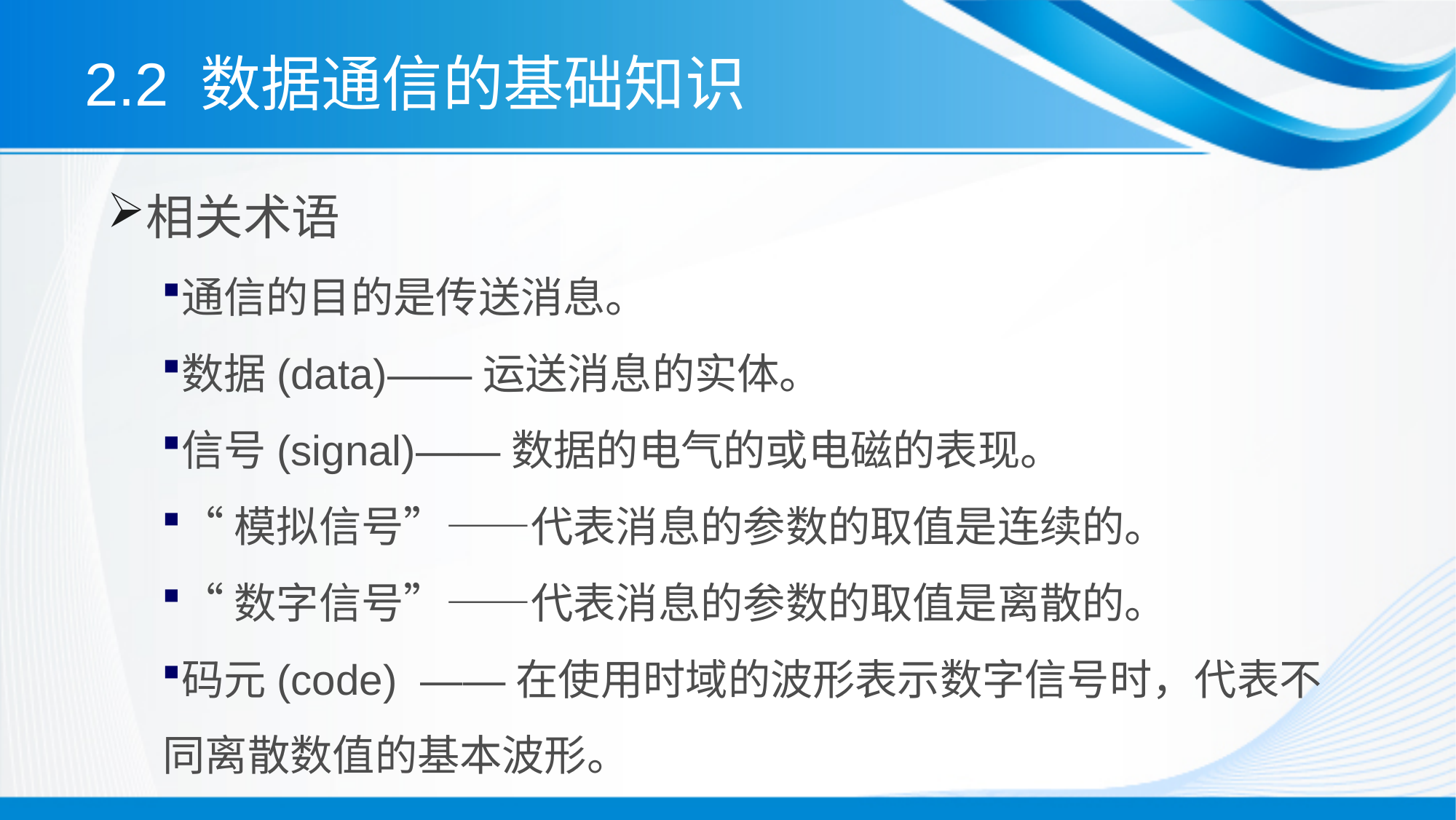

# 2.2 数据通信的基础知识
相关术语
通信的目的是传送消息。
数据(data)——运送消息的实体。
信号(signal)——数据的电气的或电磁的表现。
“模拟信号”——代表消息的参数的取值是连续的。
“数字信号”——代表消息的参数的取值是离散的。
码元(code)  ——在使用时域的波形表示数字信号时，代表不同离散数值的基本波形。